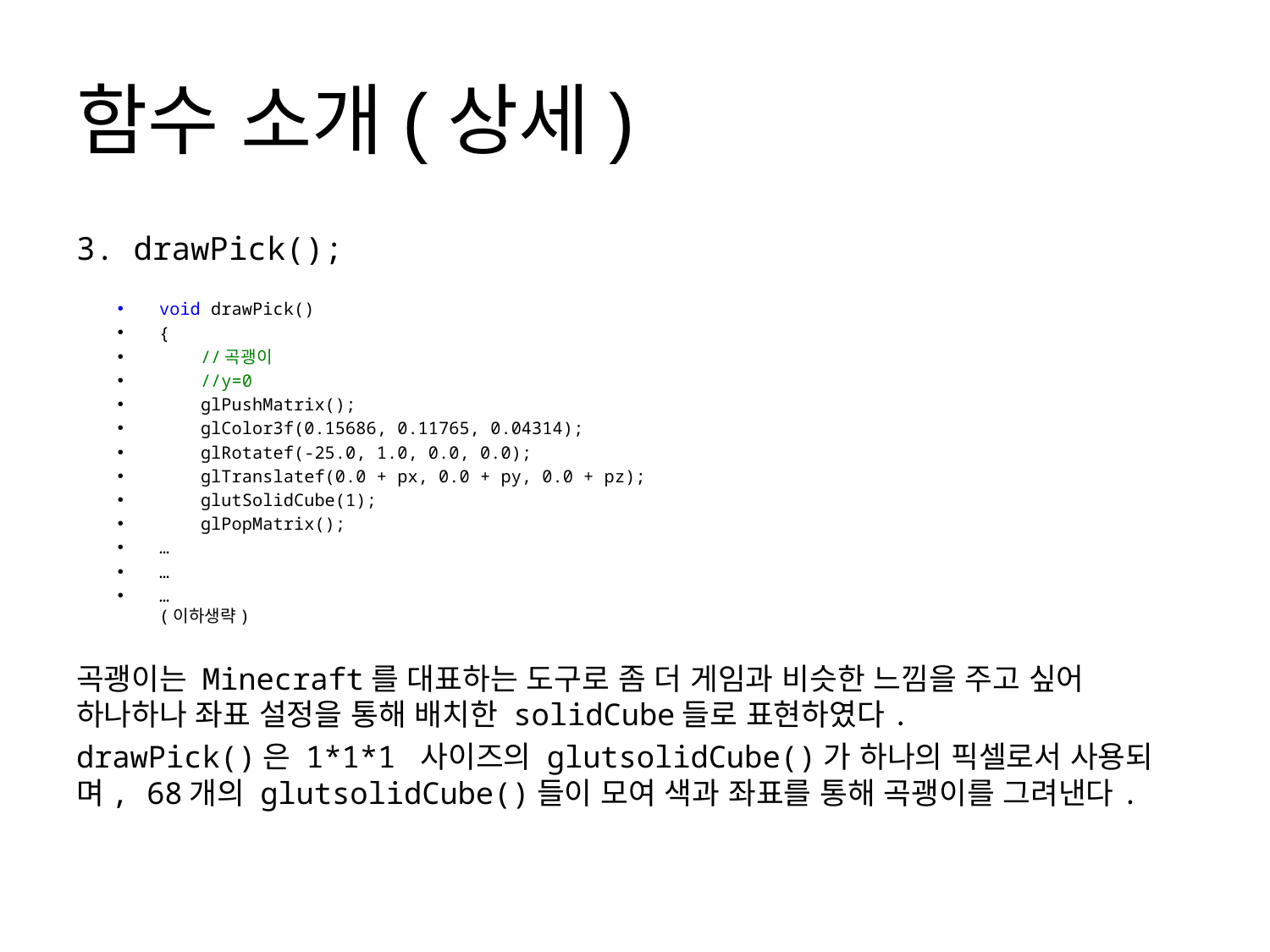

# 함수 소개(상세)
3. drawPick();
void drawPick()
{
    //곡괭이
    //y=0
    glPushMatrix();
    glColor3f(0.15686, 0.11765, 0.04314);
    glRotatef(-25.0, 1.0, 0.0, 0.0);
    glTranslatef(0.0 + px, 0.0 + py, 0.0 + pz);
    glutSolidCube(1);
    glPopMatrix();
…
…
…
(이하생략)

곡괭이는 Minecraft를 대표하는 도구로 좀 더 게임과 비슷한 느낌을 주고 싶어 하나하나 좌표 설정을 통해 배치한 solidCube들로 표현하였다.
drawPick()은 1*1*1 사이즈의 glutsolidCube()가 하나의 픽셀로서 사용되며, 68개의 glutsolidCube()들이 모여 색과 좌표를 통해 곡괭이를 그려낸다.